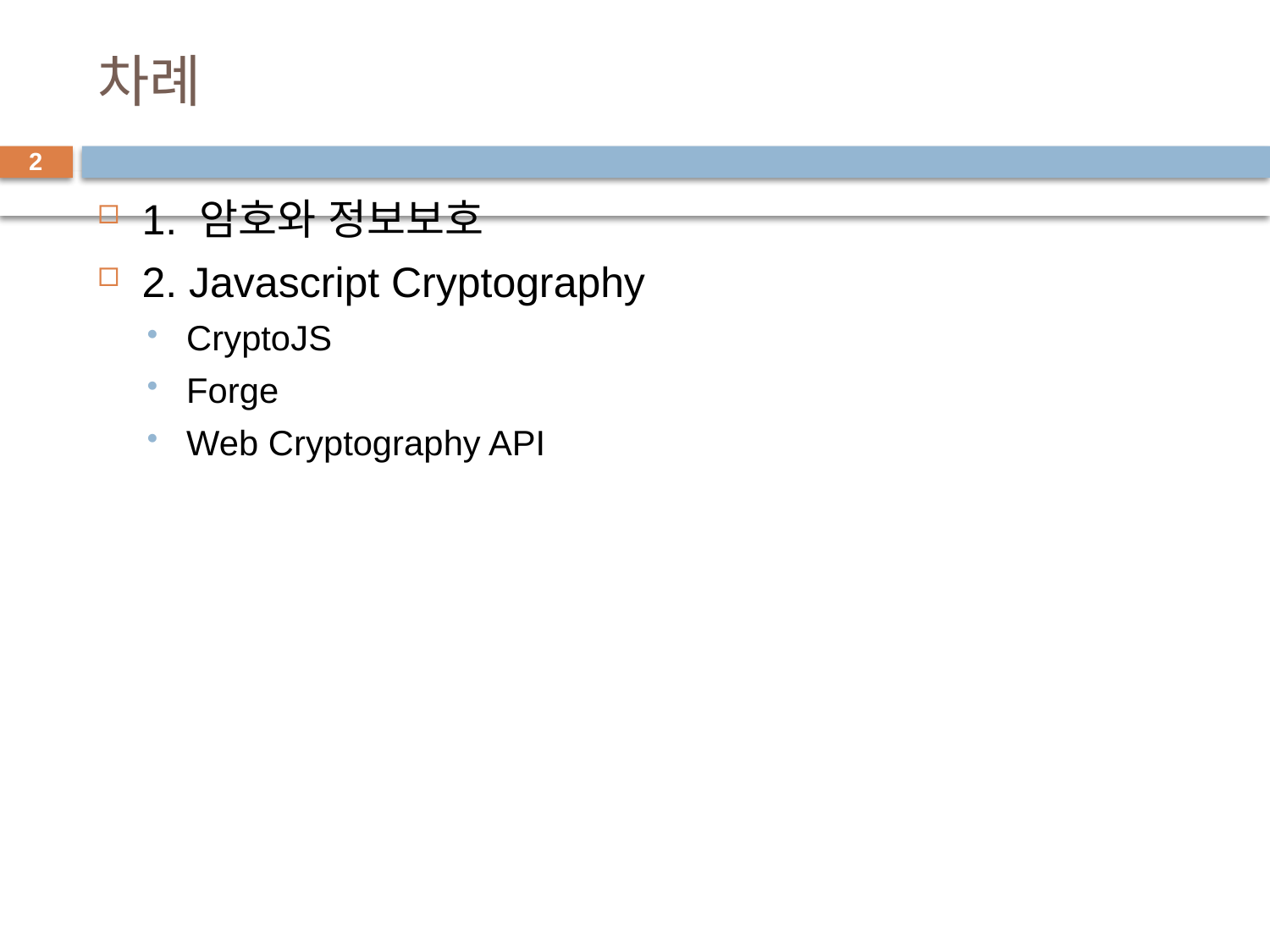

# 차례
2
1. 암호와 정보보호
2. Javascript Cryptography
CryptoJS
Forge
Web Cryptography API